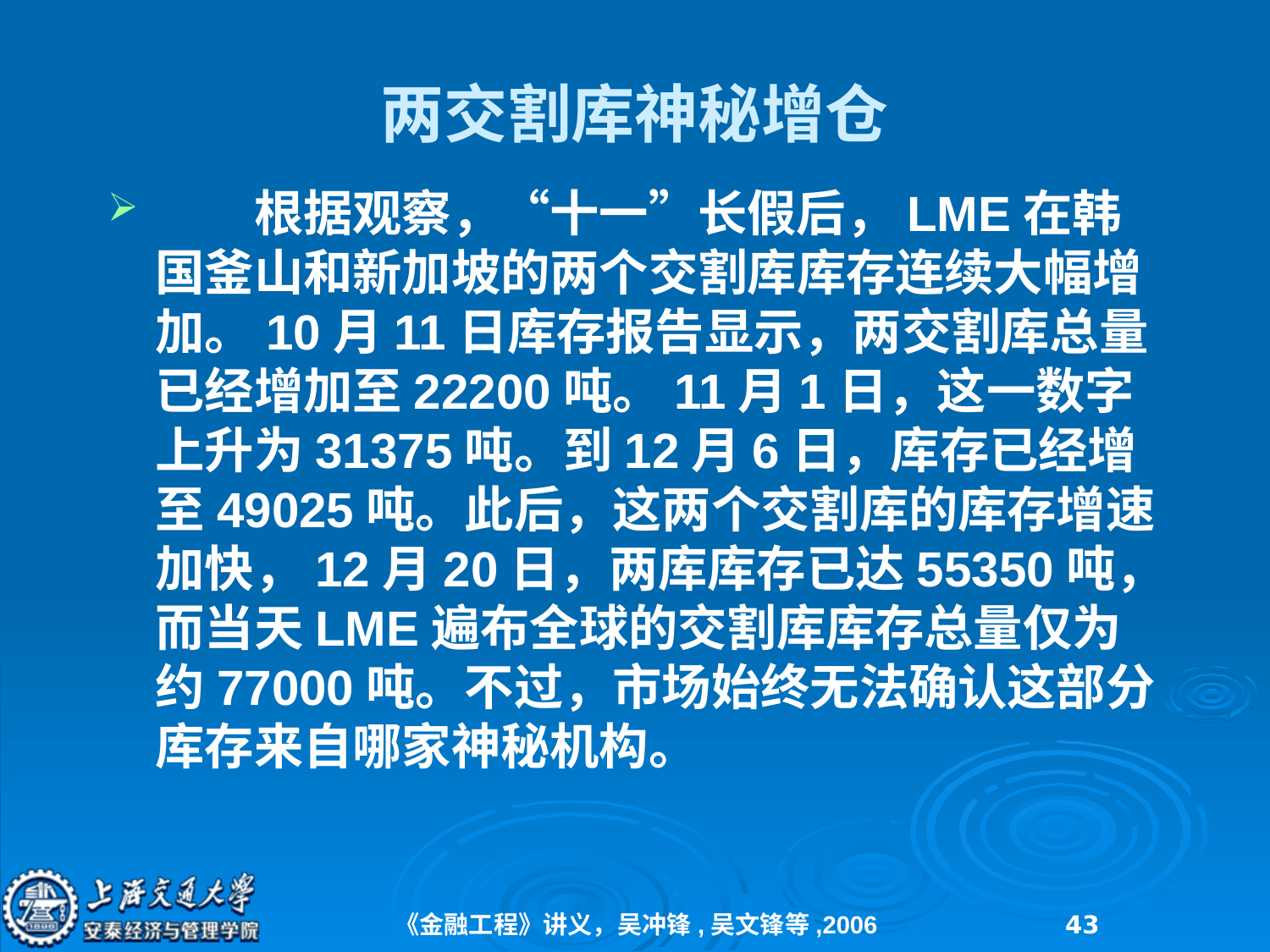

# 两交割库神秘增仓
　　根据观察，“十一”长假后，LME在韩国釜山和新加坡的两个交割库库存连续大幅增加。10月11日库存报告显示，两交割库总量已经增加至22200吨。11月1日，这一数字上升为31375吨。到12月6日，库存已经增至49025吨。此后，这两个交割库的库存增速加快，12月20日，两库库存已达55350吨，而当天LME遍布全球的交割库库存总量仅为约77000吨。不过，市场始终无法确认这部分库存来自哪家神秘机构。